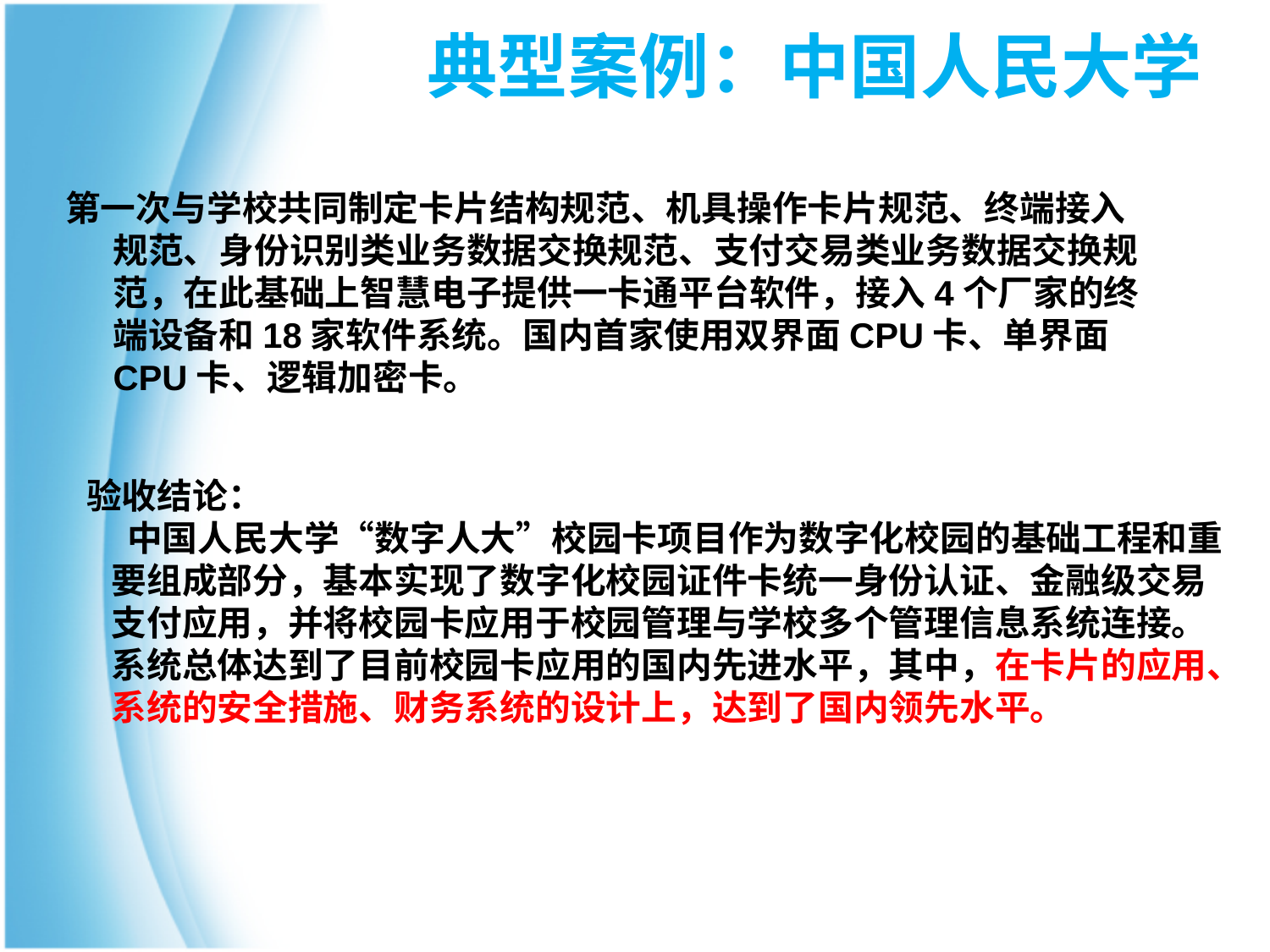

典型案例：中国人民大学
第一次与学校共同制定卡片结构规范、机具操作卡片规范、终端接入规范、身份识别类业务数据交换规范、支付交易类业务数据交换规范，在此基础上智慧电子提供一卡通平台软件，接入4个厂家的终端设备和18家软件系统。国内首家使用双界面CPU卡、单界面CPU卡、逻辑加密卡。
验收结论：
    中国人民大学“数字人大”校园卡项目作为数字化校园的基础工程和重要组成部分，基本实现了数字化校园证件卡统一身份认证、金融级交易支付应用，并将校园卡应用于校园管理与学校多个管理信息系统连接。系统总体达到了目前校园卡应用的国内先进水平，其中，在卡片的应用、系统的安全措施、财务系统的设计上，达到了国内领先水平。